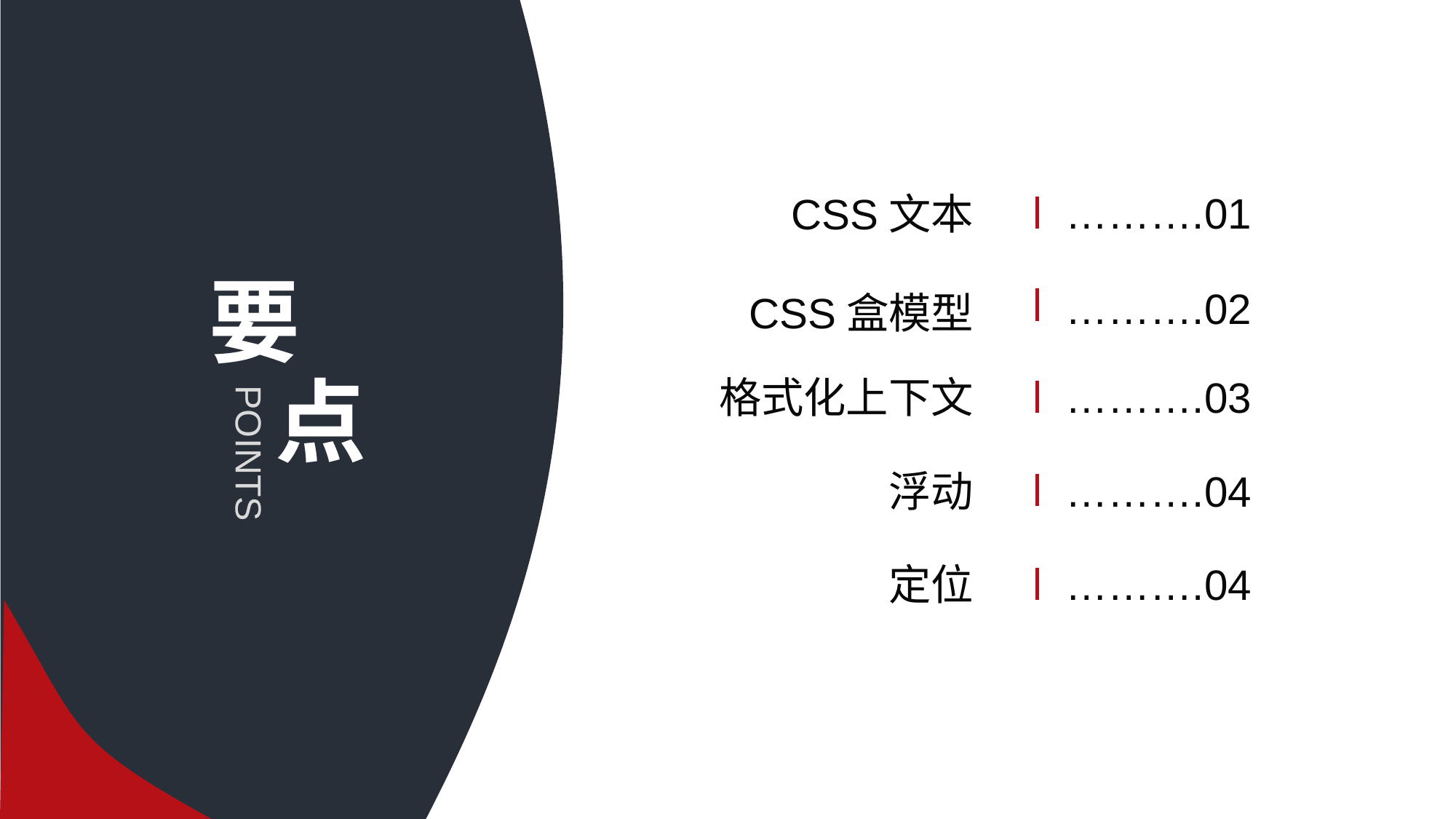

……….01
CSS文本
要
……….02
CSS盒模型
点
格式化上下文
……….03
POINTS
浮动
……….04
定位
……….04